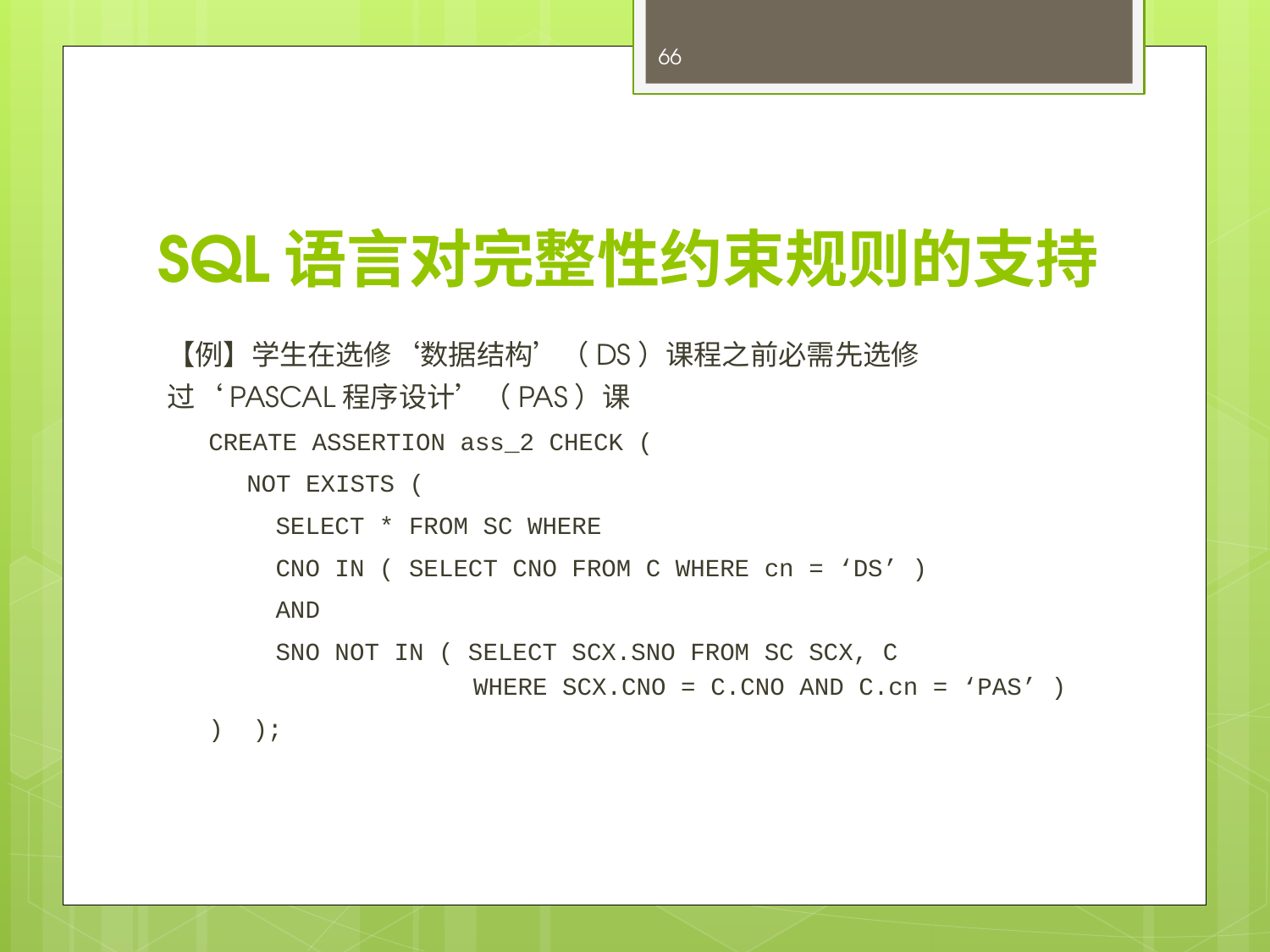

66
# SQL语言对完整性约束规则的支持
【例】学生在选修‘数据结构’（DS）课程之前必需先选修过‘PASCAL程序设计’（PAS）课
CREATE ASSERTION ass_2 CHECK (
NOT EXISTS (
SELECT * FROM SC WHERE
CNO IN ( SELECT CNO FROM C WHERE cn = ‘DS’ )
AND
SNO NOT IN ( SELECT SCX.SNO FROM SC SCX, C
    WHERE SCX.CNO = C.CNO AND C.cn = ‘PAS’ )
)  );